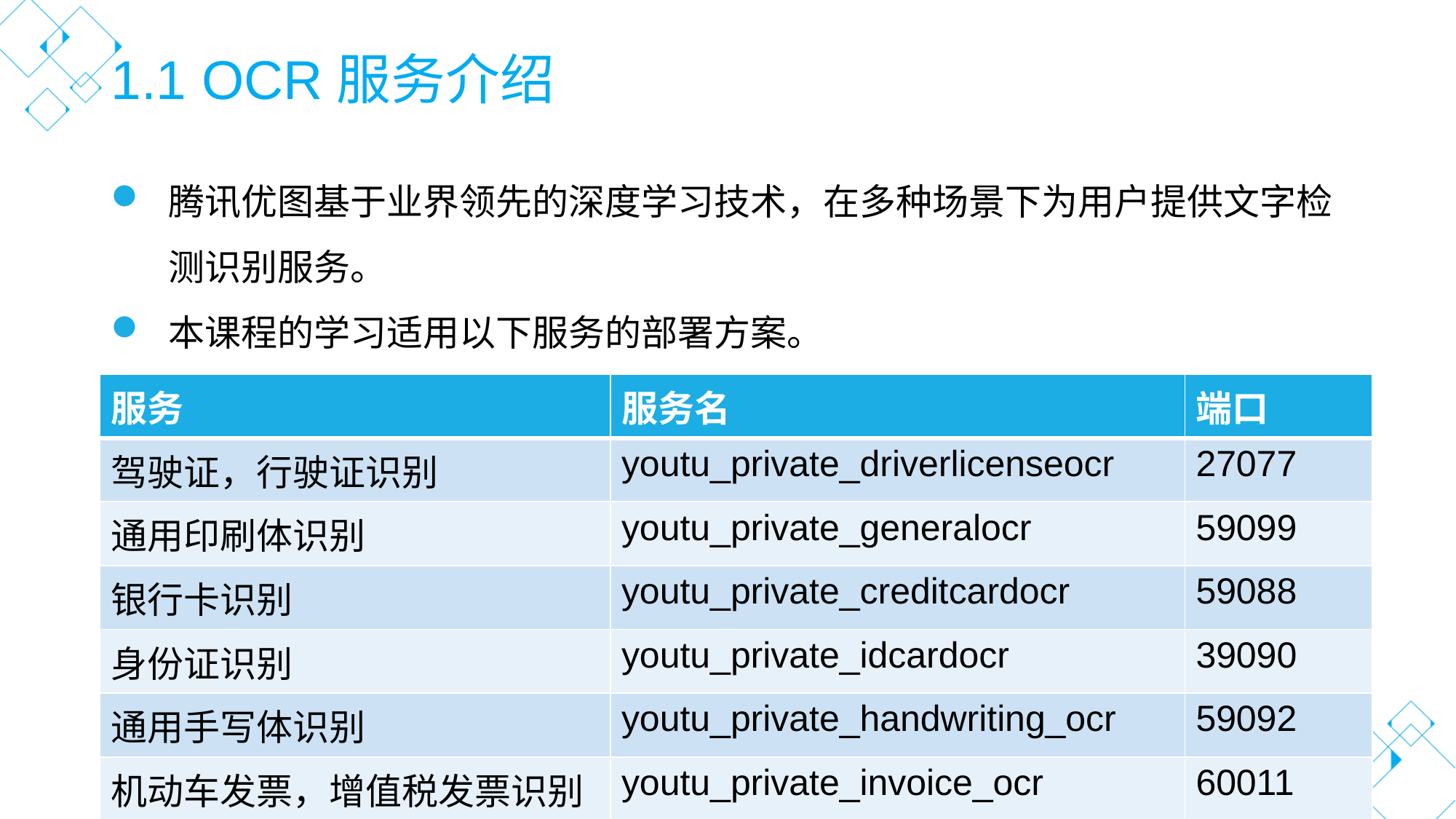

# 1.1 OCR服务介绍
腾讯优图基于业界领先的深度学习技术，在多种场景下为用户提供文字检测识别服务。
本课程的学习适用以下服务的部署方案。

| 服务 | 服务名 | 端口 |
| --- | --- | --- |
| 驾驶证，行驶证识别 | youtu\_private\_driverlicenseocr | 27077 |
| 通用印刷体识别 | youtu\_private\_generalocr | 59099 |
| 银行卡识别 | youtu\_private\_creditcardocr | 59088 |
| 身份证识别 | youtu\_private\_idcardocr | 39090 |
| 通用手写体识别 | youtu\_private\_handwriting\_ocr | 59092 |
| 机动车发票，增值税发票识别 | youtu\_private\_invoice\_ocr | 60011 |